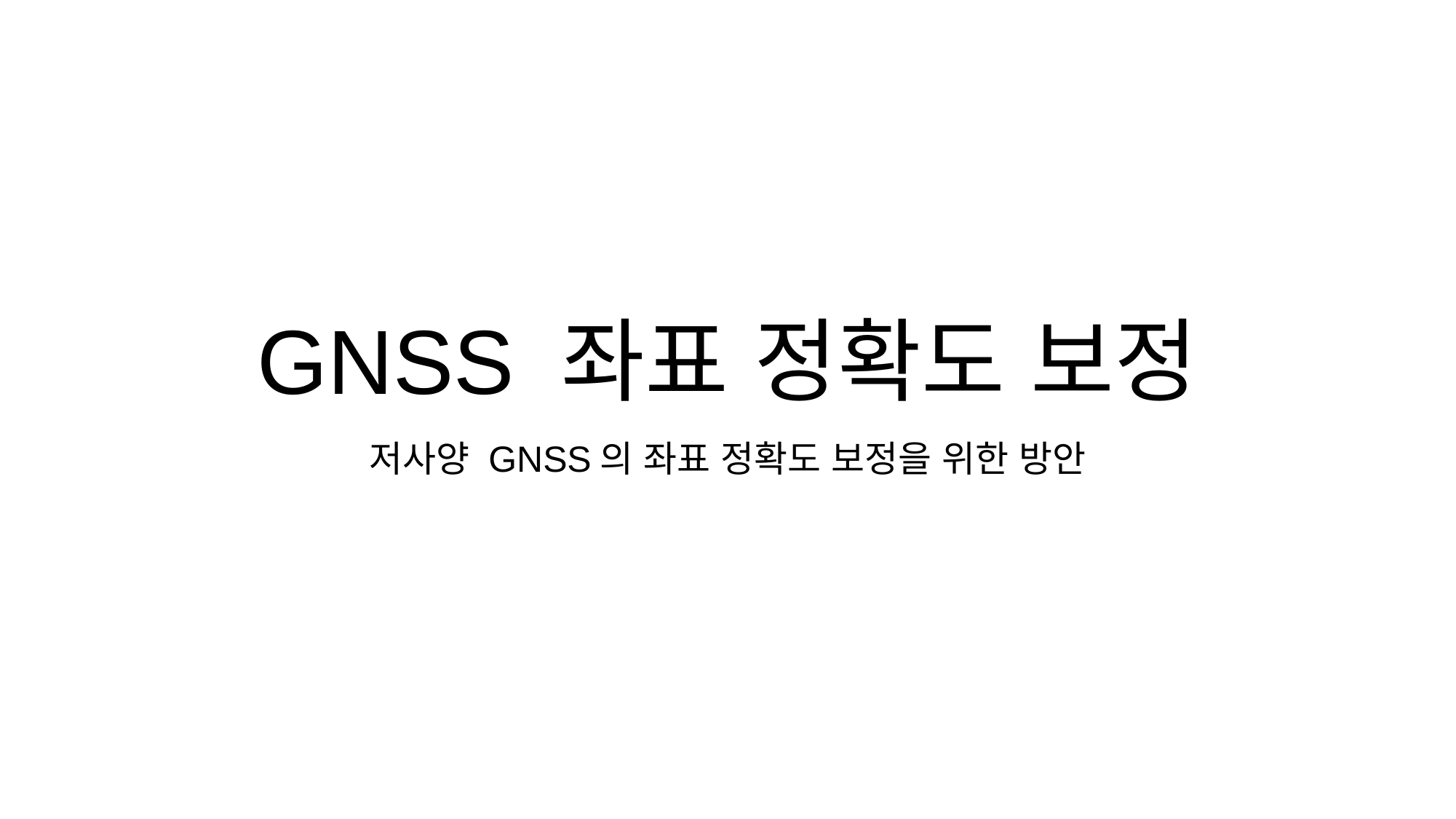

# GNSS 좌표 정확도 보정
저사양 GNSS의 좌표 정확도 보정을 위한 방안